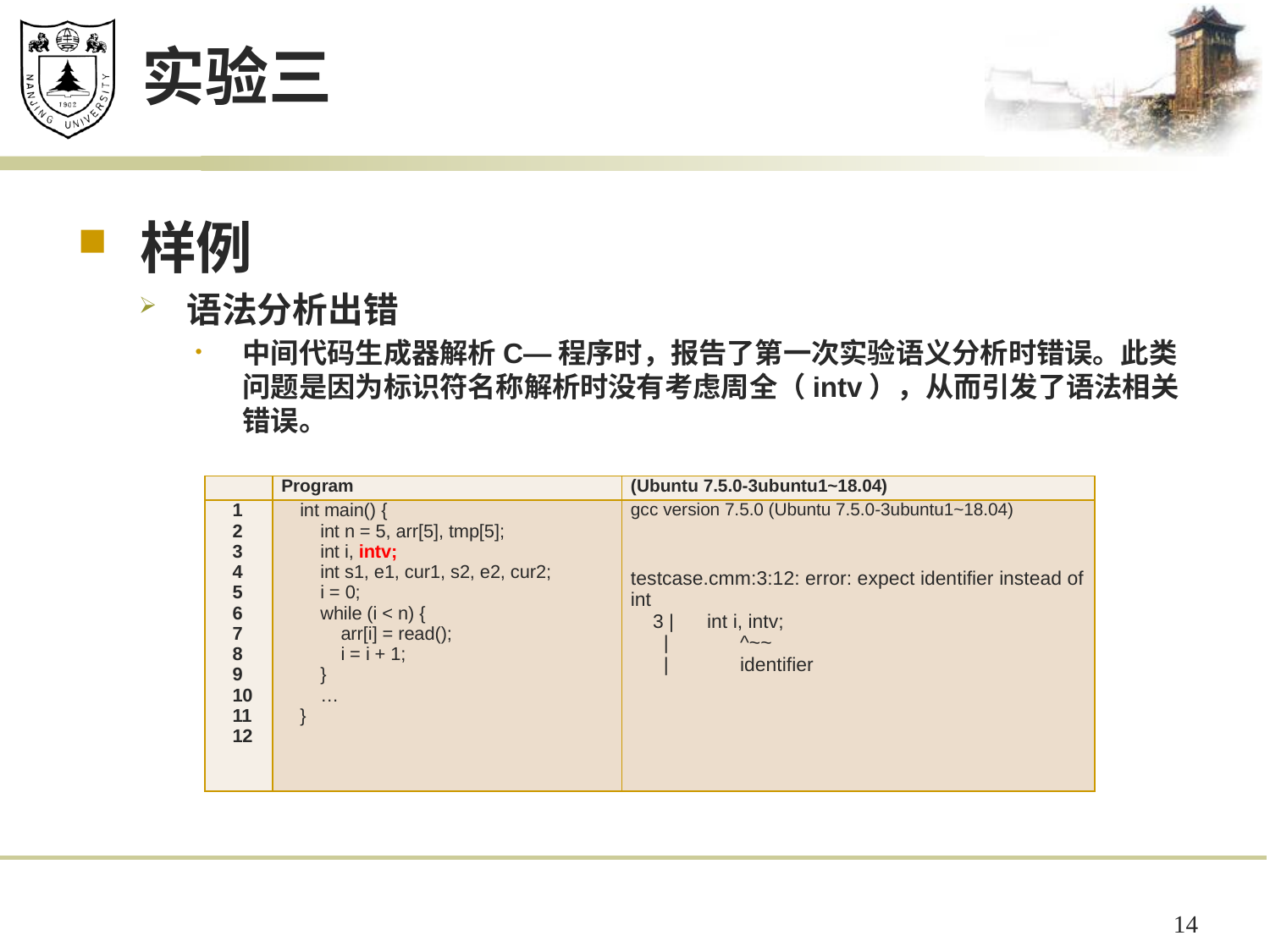

# 实验三
样例
语法分析出错
中间代码生成器解析C—程序时，报告了第一次实验语义分析时错误。此类问题是因为标识符名称解析时没有考虑周全（intv），从而引发了语法相关错误。
|  | Program | (Ubuntu 7.5.0-3ubuntu1~18.04) |
| --- | --- | --- |
| 1 2 3 4 5 6 7 8 9 10 11 12 | int main() { int n = 5, arr[5], tmp[5]; int i, intv; int s1, e1, cur1, s2, e2, cur2; i = 0; while (i < n) { arr[i] = read(); i = i + 1; } … } | gcc version 7.5.0 (Ubuntu 7.5.0-3ubuntu1~18.04) testcase.cmm:3:12: error: expect identifier instead of int 3 | int i, intv; | ^~~ | identifier |